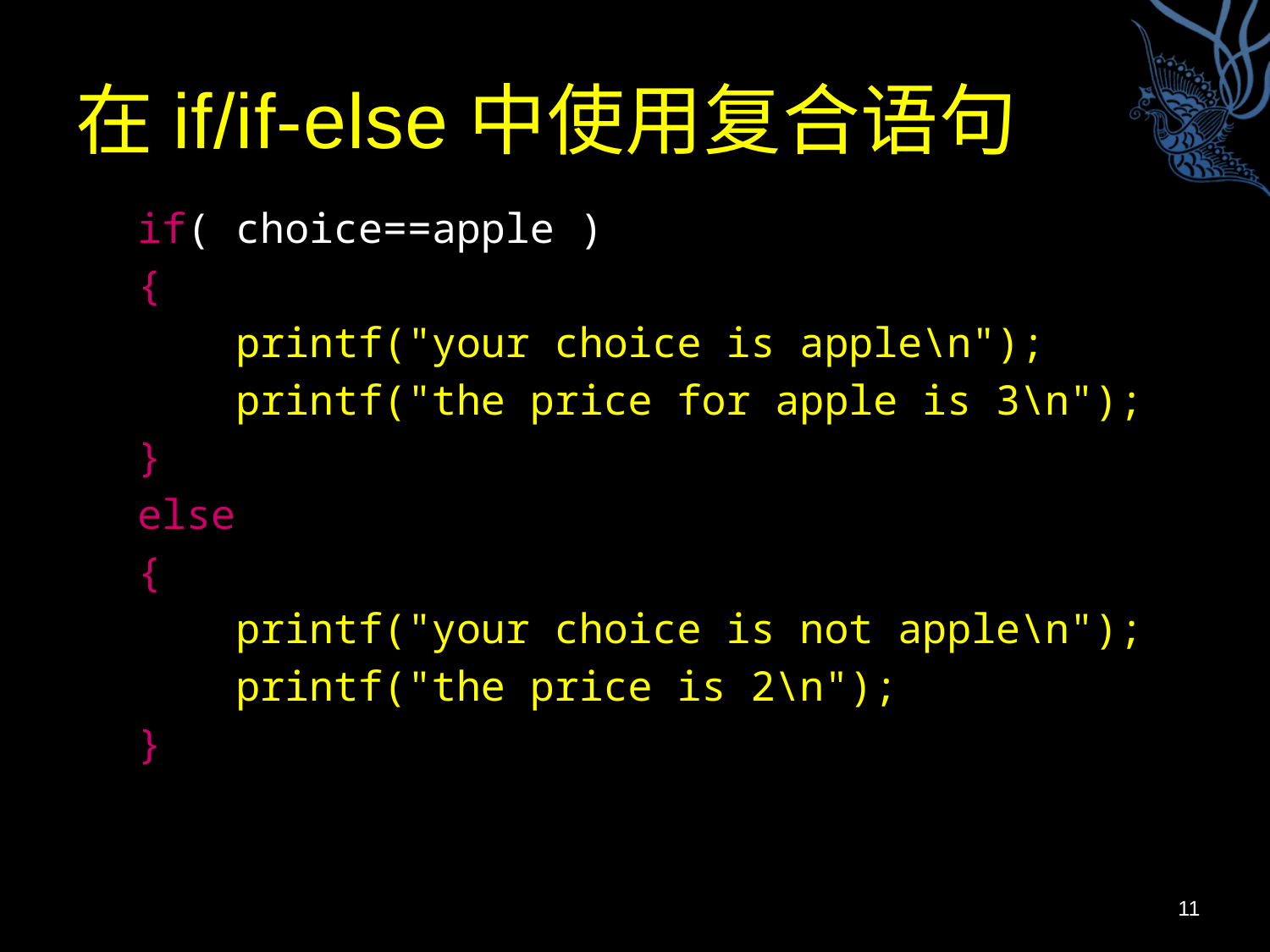

# 在if/if-else中使用复合语句
if( choice==apple )
{
    printf("your choice is apple\n");
    printf("the price for apple is 3\n");
}
else
{
    printf("your choice is not apple\n");
    printf("the price is 2\n");
}

11